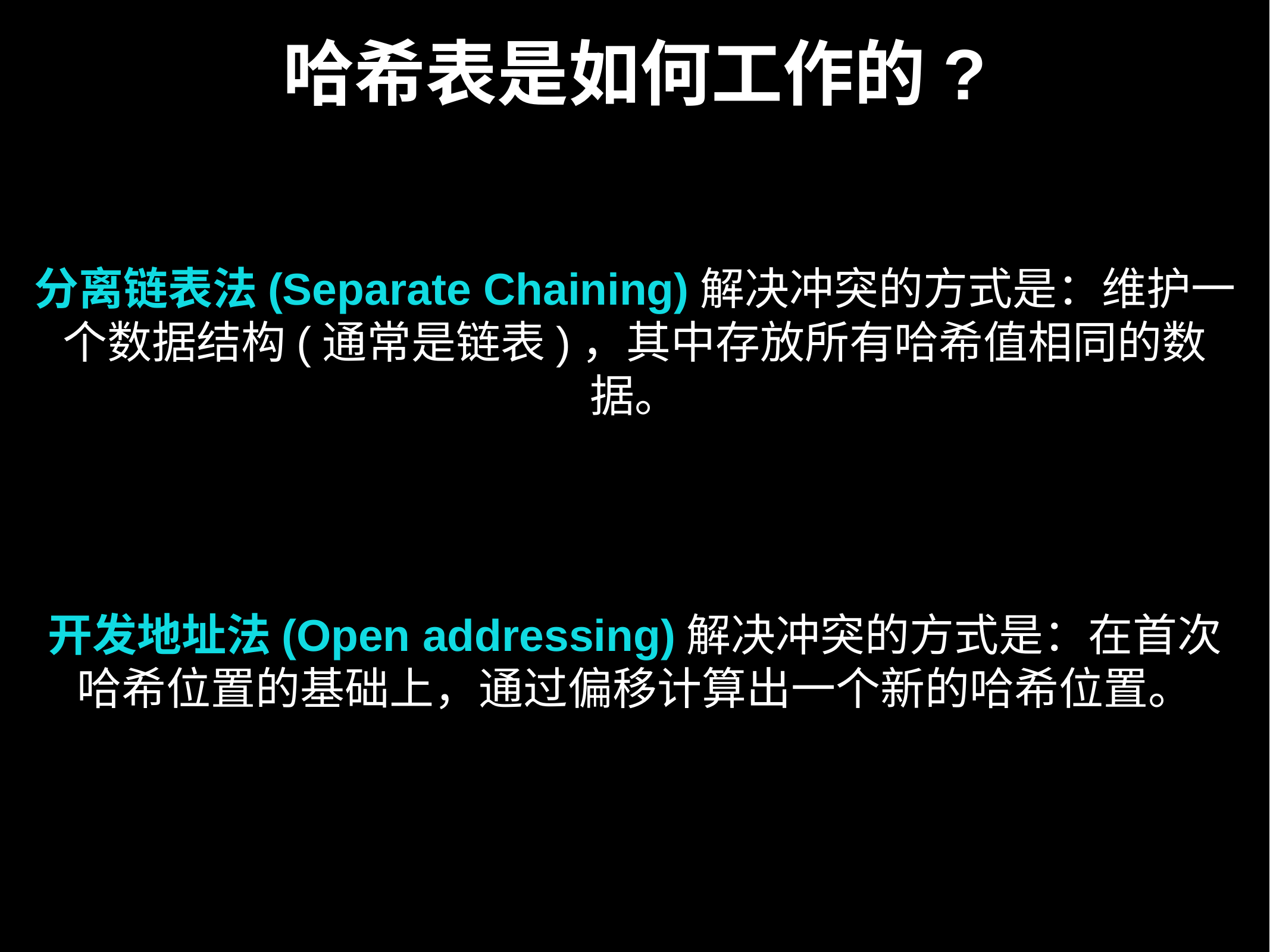

# 哈希表是如何工作的?
分离链表法(Separate Chaining)解决冲突的方式是：维护一个数据结构(通常是链表)，其中存放所有哈希值相同的数据。
开发地址法(Open addressing)解决冲突的方式是：在首次哈希位置的基础上，通过偏移计算出一个新的哈希位置。